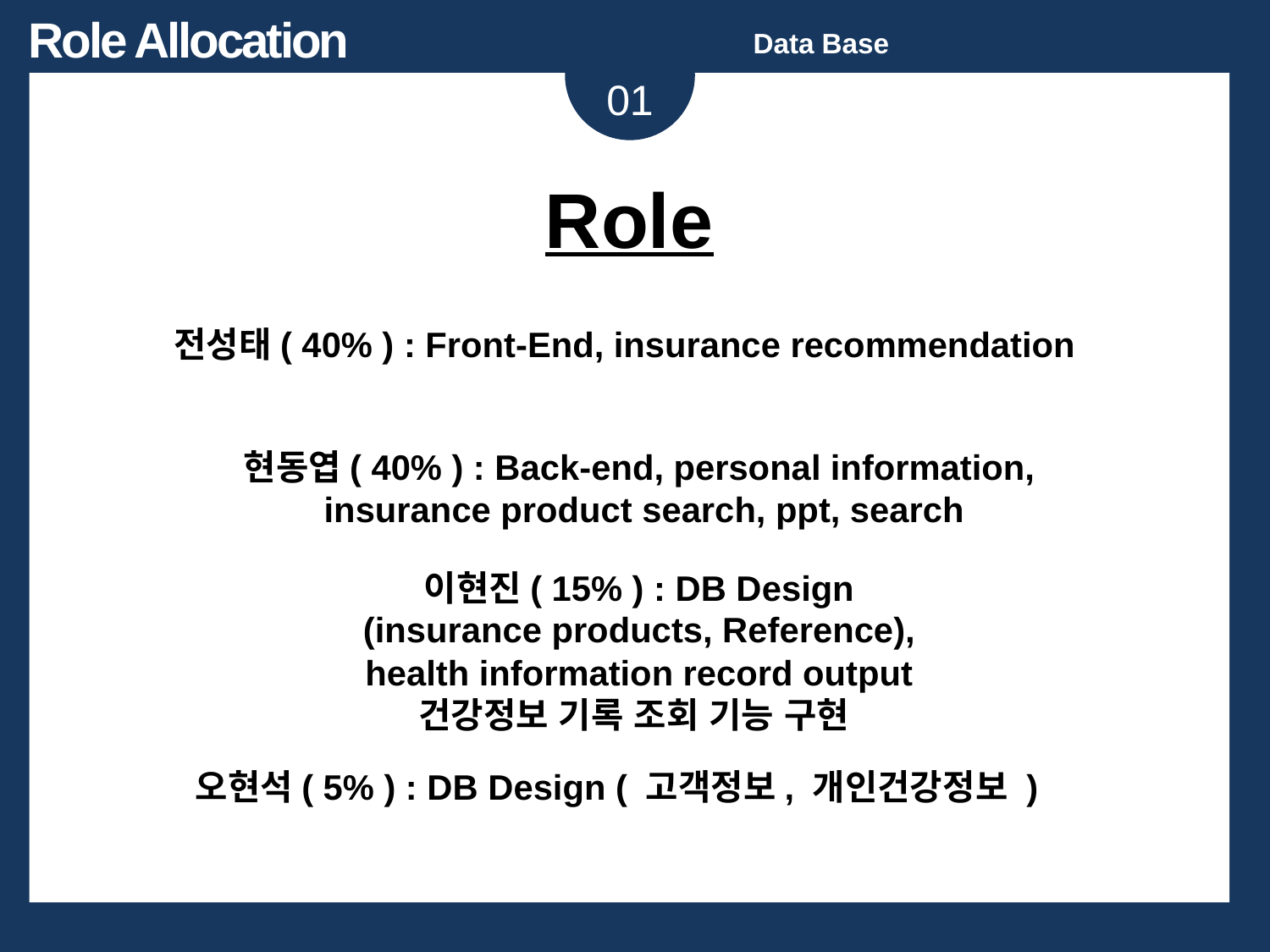

Role Allocation

Data Base
01

Role
전성태( 40% ) : Front-End, insurance recommendation
현동엽( 40% ) : Back-end, personal information,
insurance product search, ppt, search
이현진( 15% ) : DB Design
(insurance products, Reference),
health information record output
건강정보 기록 조회 기능 구현
오현석( 5% ) : DB Design ( 고객정보, 개인건강정보 )